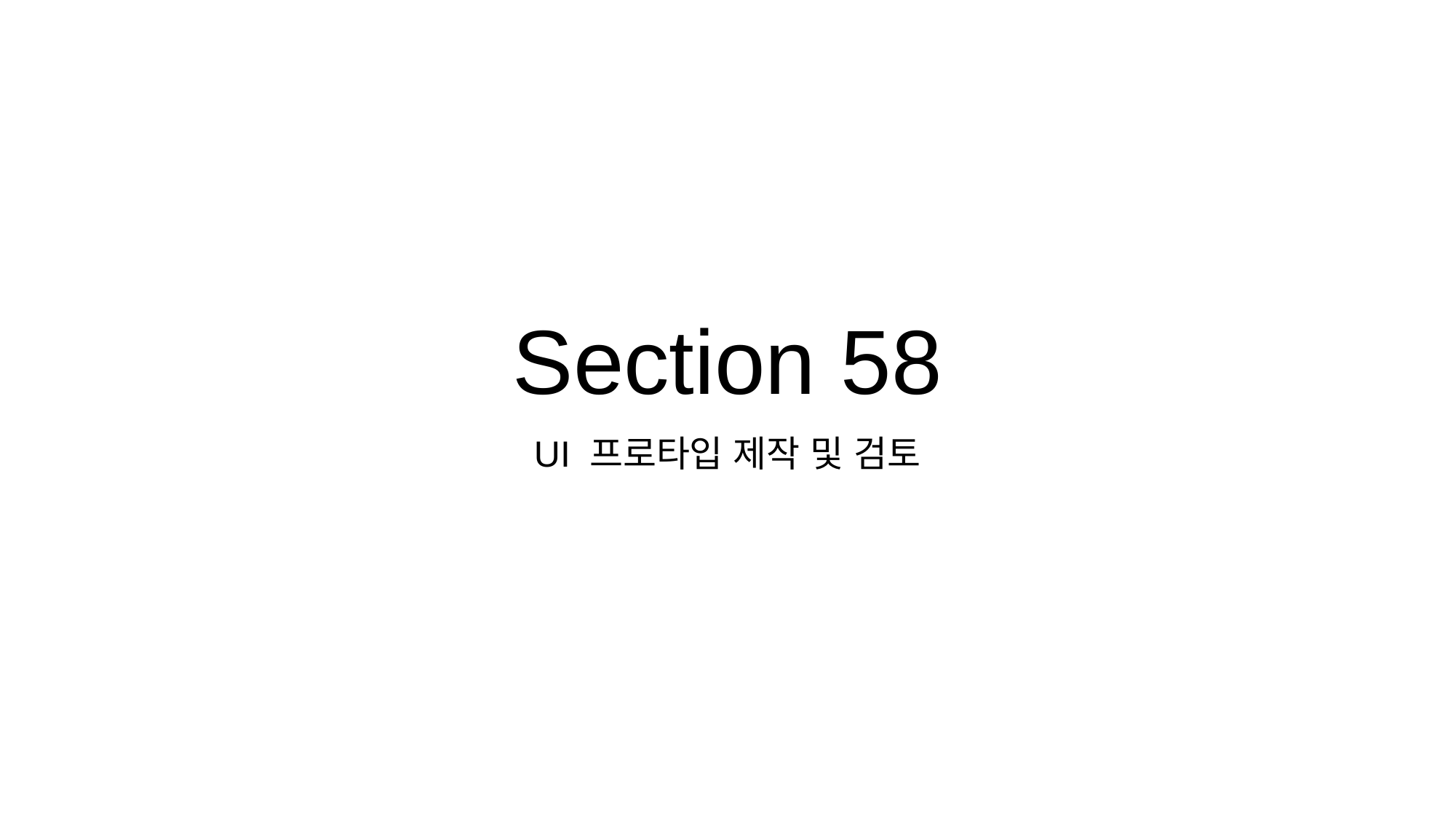

# Section 58
UI 프로타입 제작 및 검토